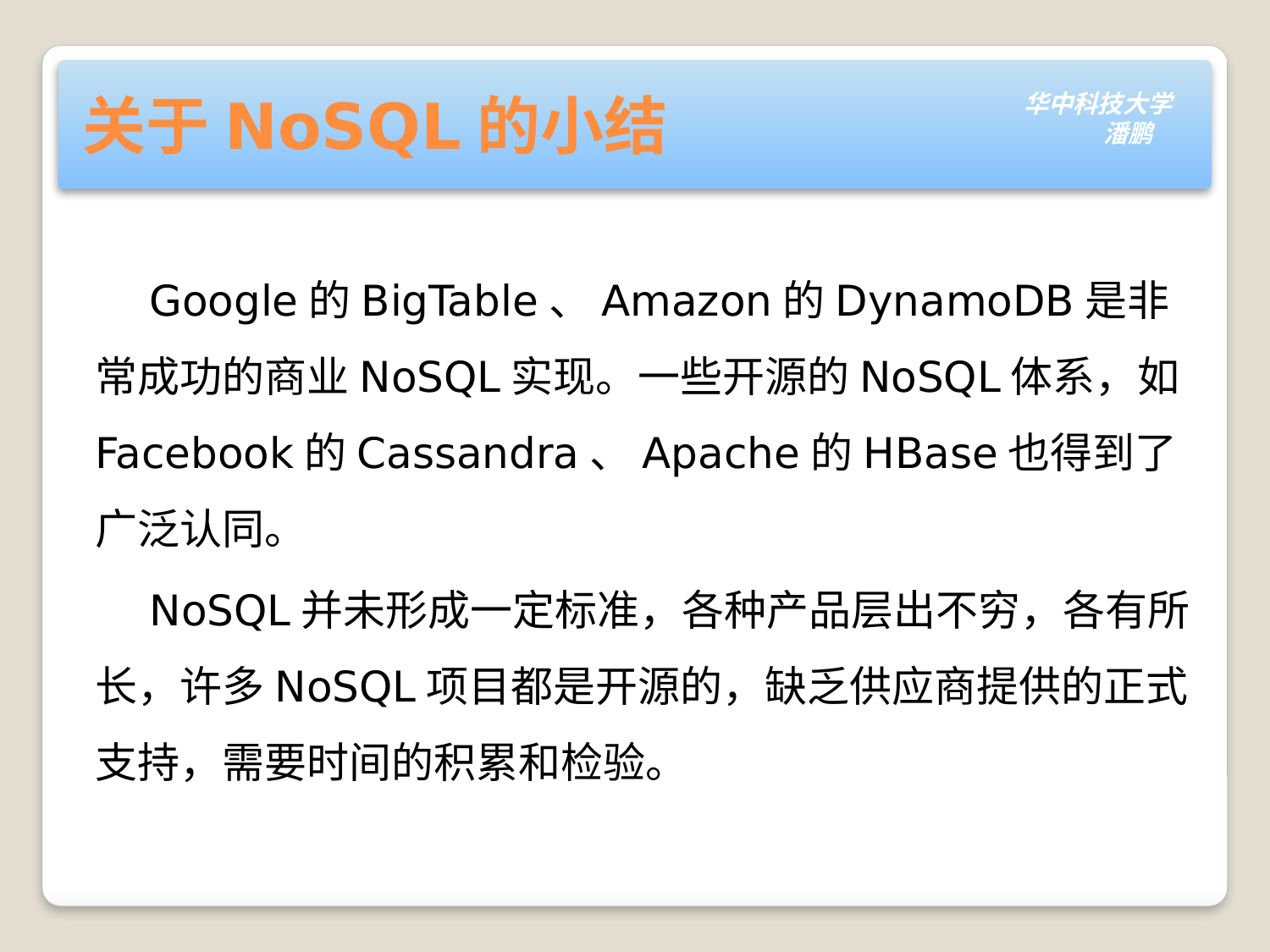

关于NoSQL的小结
    Google的BigTable、Amazon的DynamoDB是非常成功的商业NoSQL实现。一些开源的NoSQL体系，如Facebook的Cassandra、Apache的HBase也得到了广泛认同。
    NoSQL并未形成一定标准，各种产品层出不穷，各有所长，许多NoSQL项目都是开源的，缺乏供应商提供的正式支持，需要时间的积累和检验。